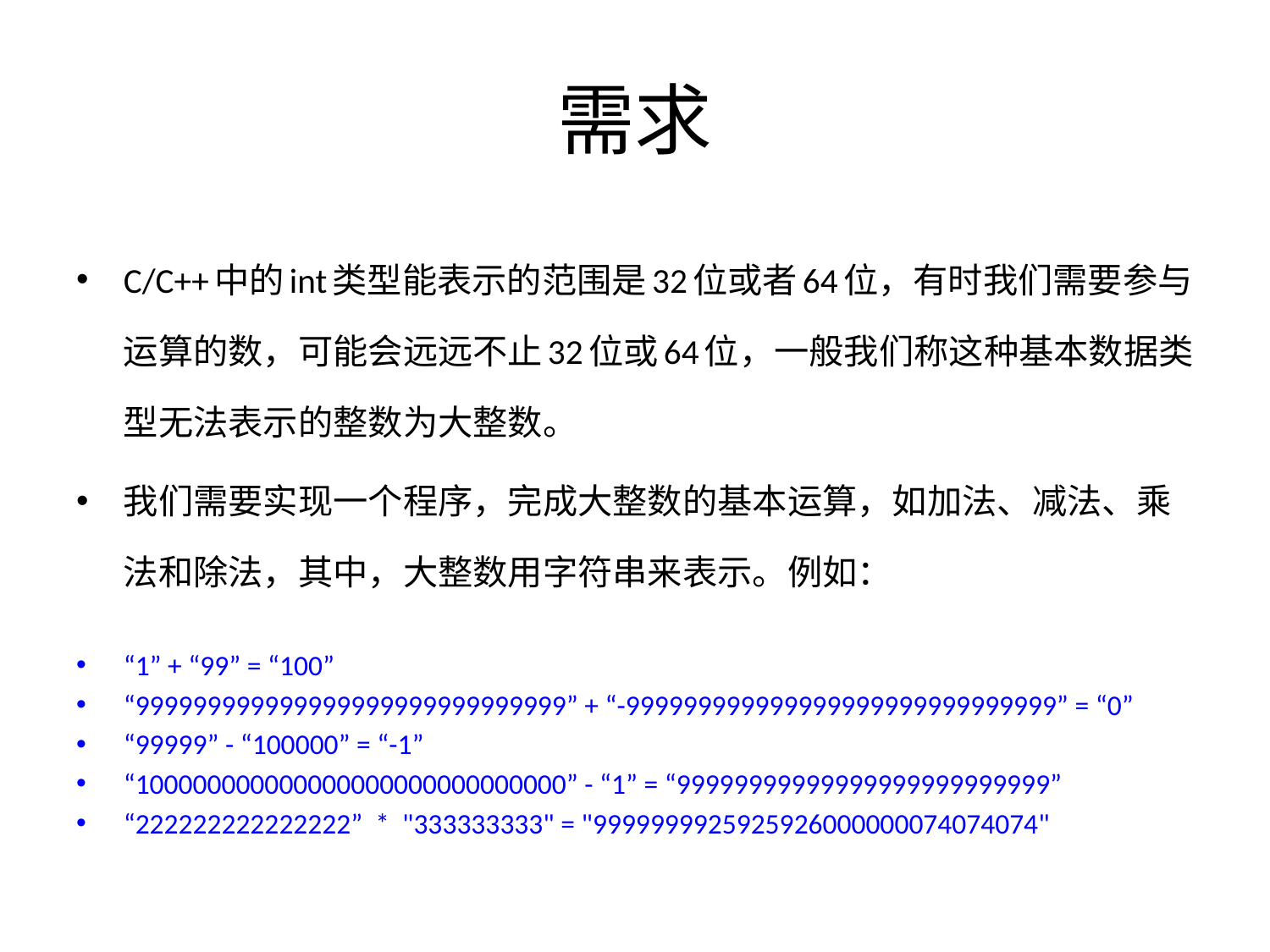

# 需求
C/C++中的int类型能表示的范围是32位或者64位，有时我们需要参与运算的数，可能会远远不止32位或64位，一般我们称这种基本数据类型无法表示的整数为大整数。
我们需要实现一个程序，完成大整数的基本运算，如加法、减法、乘法和除法，其中，大整数用字符串来表示。例如：

“1” + “99” = “100”
“999999999999999999999999999999” + “-999999999999999999999999999999” = “0”
“99999” - “100000” = “-1”
“100000000000000000000000000000” - “1” = “99999999999999999999999999”
“222222222222222”  *  "333333333" = "9999999925925926000000074074074"